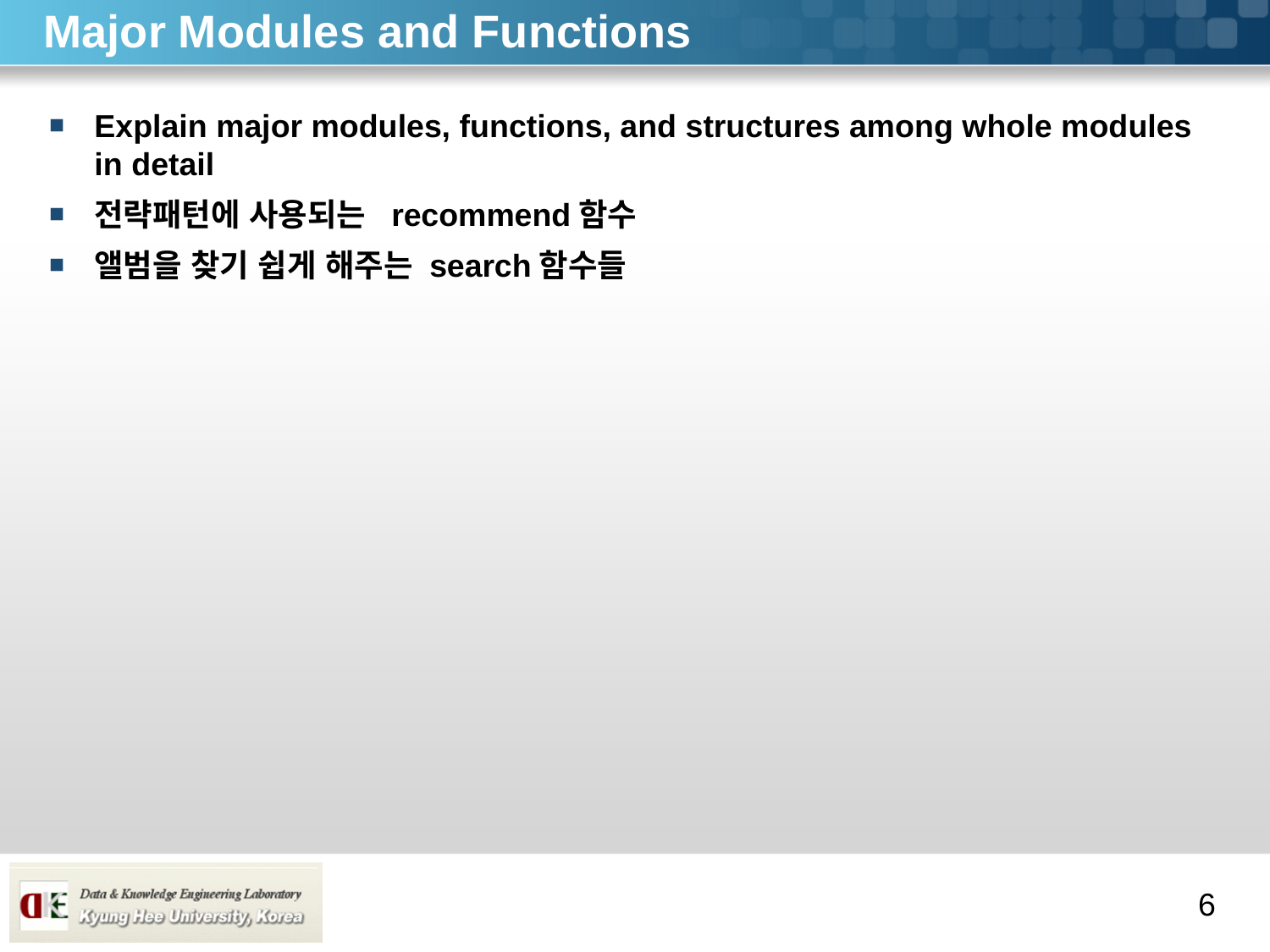

# Major Modules and Functions
Explain major modules, functions, and structures among whole modules in detail
전략패턴에 사용되는  recommend함수
앨범을 찾기 쉽게 해주는 search함수들